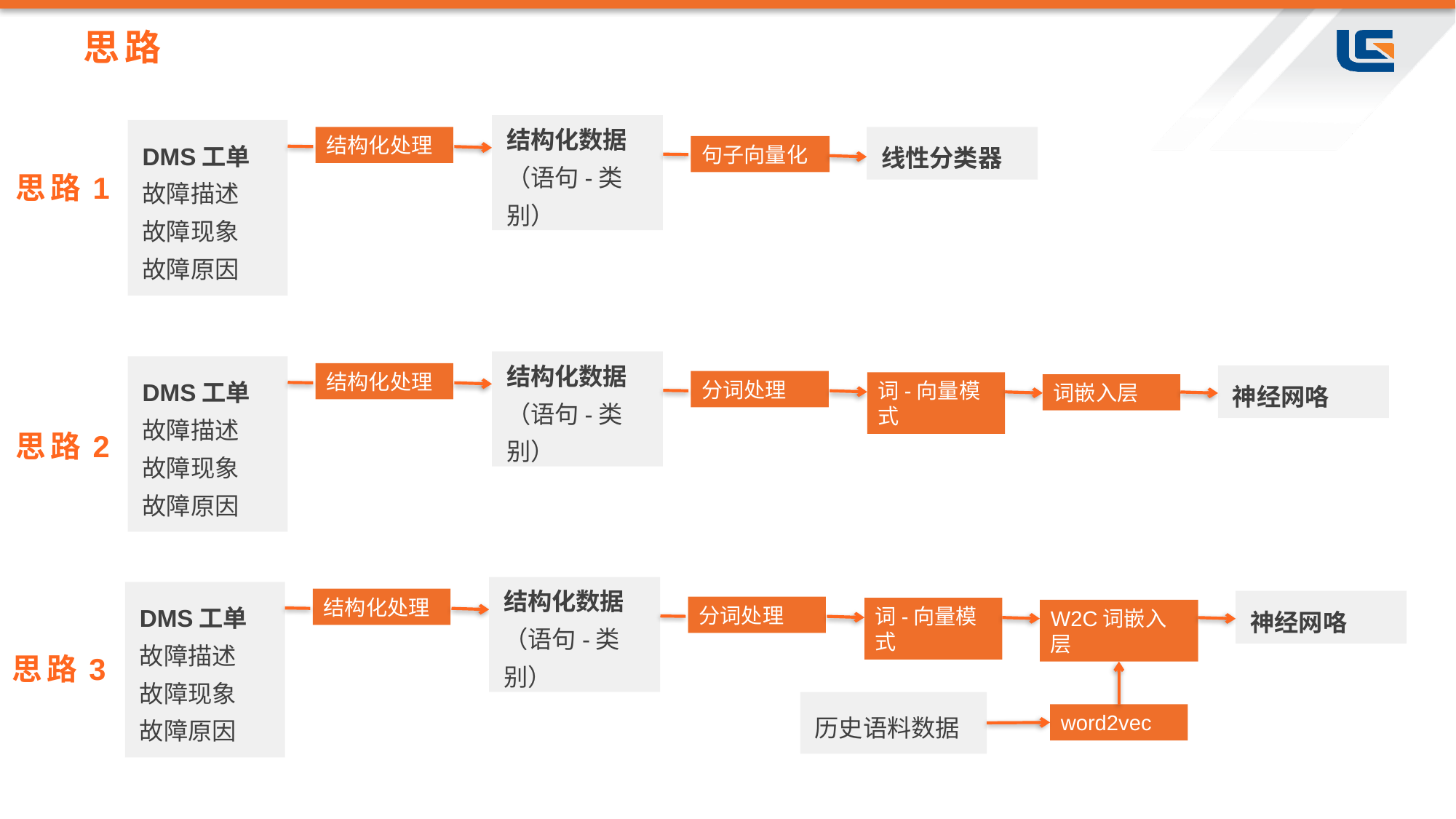

# 思路
结构化数据（语句-类别）
DMS工单
故障描述
故障现象
故障原因
结构化处理
线性分类器
句子向量化
思路1
结构化数据（语句-类别）
DMS工单
故障描述
故障现象
故障原因
结构化处理
神经网咯
分词处理
词-向量模式
词嵌入层
思路2
结构化数据（语句-类别）
DMS工单
故障描述
故障现象
故障原因
结构化处理
神经网咯
分词处理
词-向量模式
W2C词嵌入层
思路3
历史语料数据
word2vec
4